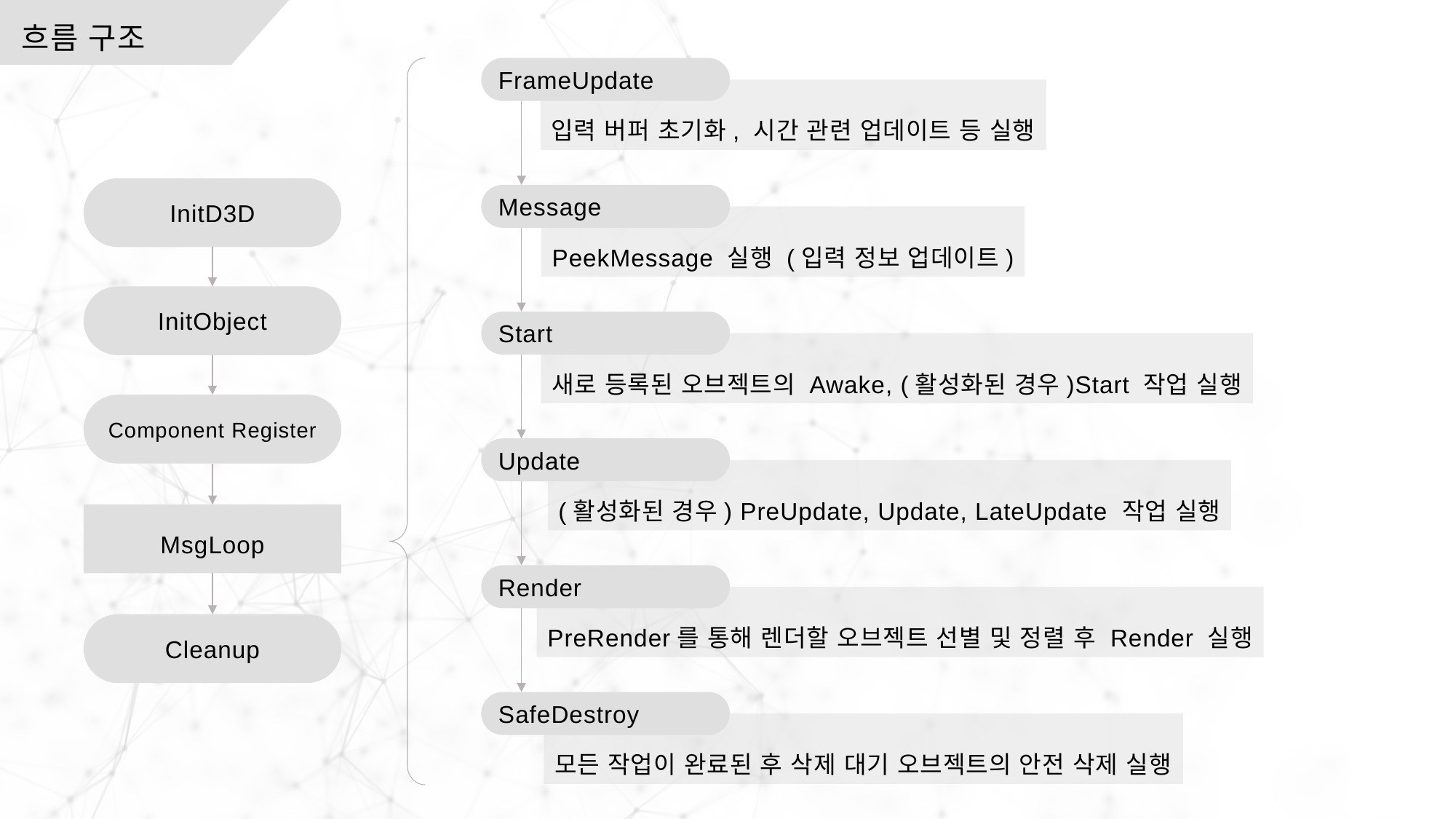

흐름 구조

FrameUpdate
입력 버퍼 초기화, 시간 관련 업데이트 등 실행
InitD3D
Message
PeekMessage 실행 (입력 정보 업데이트)
InitObject
Start
새로 등록된 오브젝트의 Awake, (활성화된 경우)Start 작업 실행
Component Register
Update
(활성화된 경우) PreUpdate, Update, LateUpdate 작업 실행
MsgLoop
Render
PreRender를 통해 렌더할 오브젝트 선별 및 정렬 후 Render 실행
Cleanup
SafeDestroy
모든 작업이 완료된 후 삭제 대기 오브젝트의 안전 삭제 실행